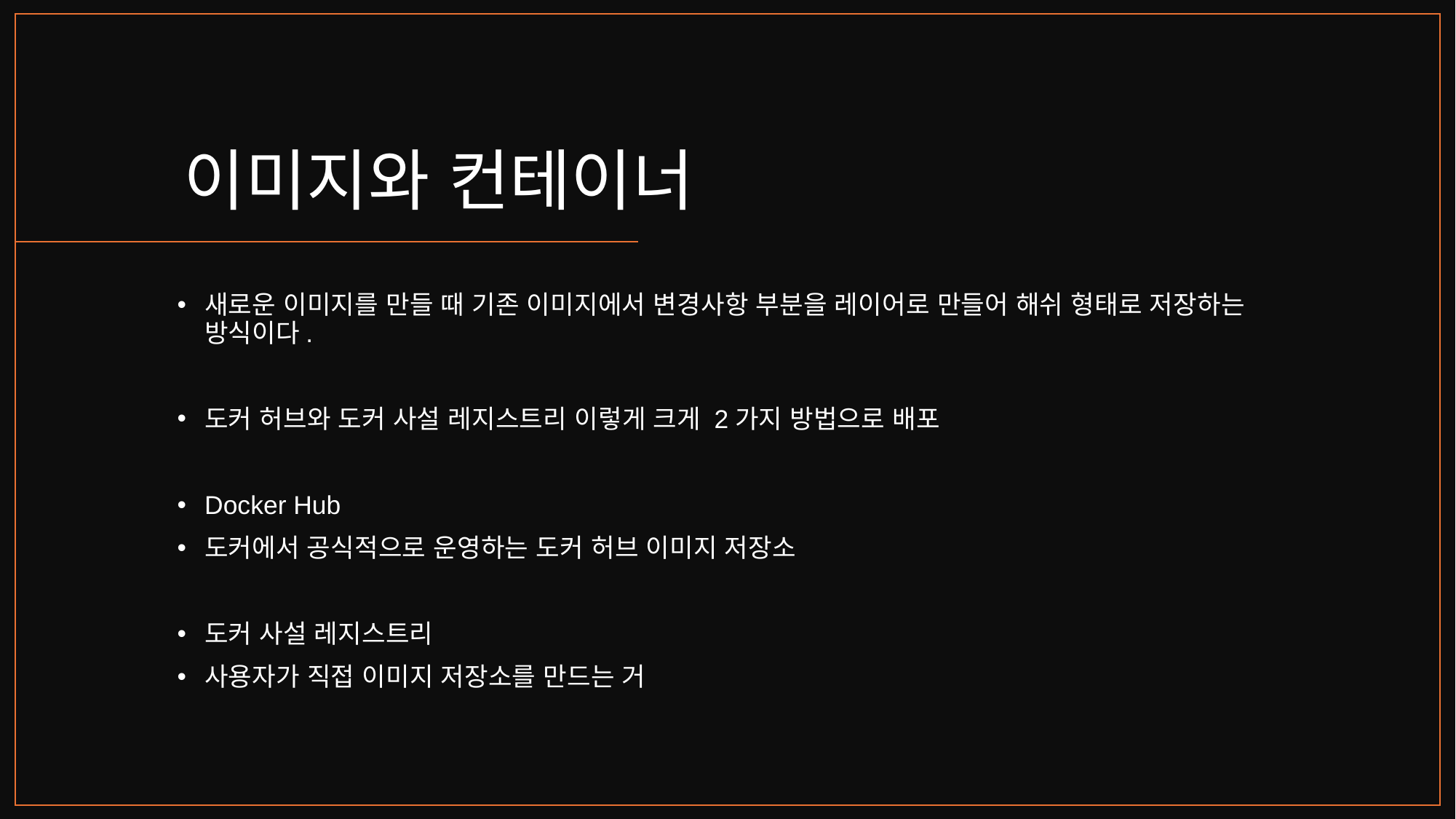

이미지와 컨테이너
새로운 이미지를 만들 때 기존 이미지에서 변경사항 부분을 레이어로 만들어 해쉬 형태로 저장하는 방식이다.

도커 허브와 도커 사설 레지스트리 이렇게 크게 2가지 방법으로 배포

Docker Hub
도커에서 공식적으로 운영하는 도커 허브 이미지 저장소

도커 사설 레지스트리
사용자가 직접 이미지 저장소를 만드는 거